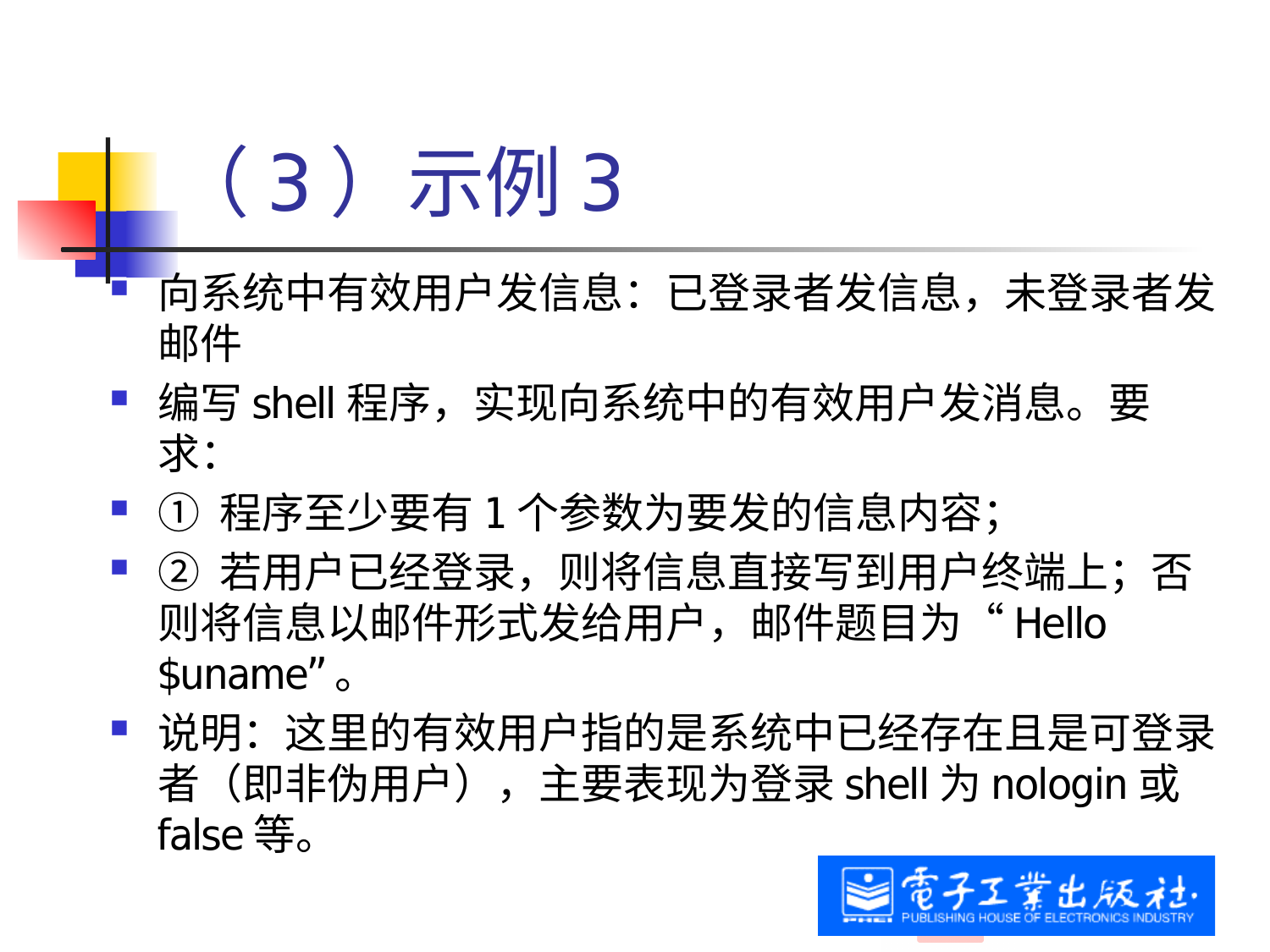

# （3）示例3
向系统中有效用户发信息：已登录者发信息，未登录者发邮件
编写shell程序，实现向系统中的有效用户发消息。要求：
① 程序至少要有1个参数为要发的信息内容；
② 若用户已经登录，则将信息直接写到用户终端上；否则将信息以邮件形式发给用户，邮件题目为“Hello $uname”。
说明：这里的有效用户指的是系统中已经存在且是可登录者（即非伪用户），主要表现为登录shell为nologin或false等。